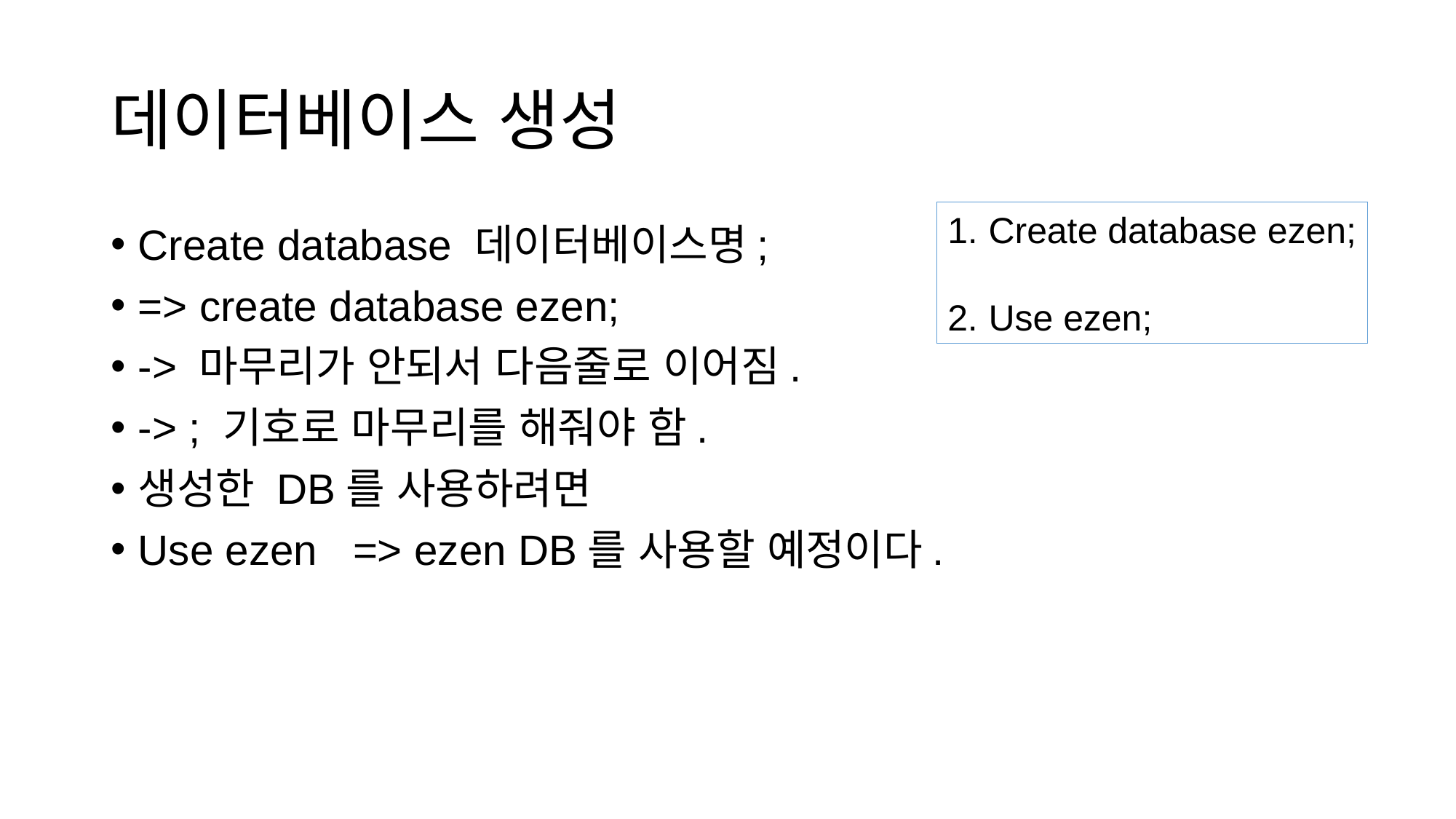

# 데이터베이스 생성
Create database ezen;
Use ezen;
Create database 데이터베이스명;
=> create database ezen;
-> 마무리가 안되서 다음줄로 이어짐.
-> ; 기호로 마무리를 해줘야 함.
생성한 DB를 사용하려면
Use ezen   => ezen DB를 사용할 예정이다.